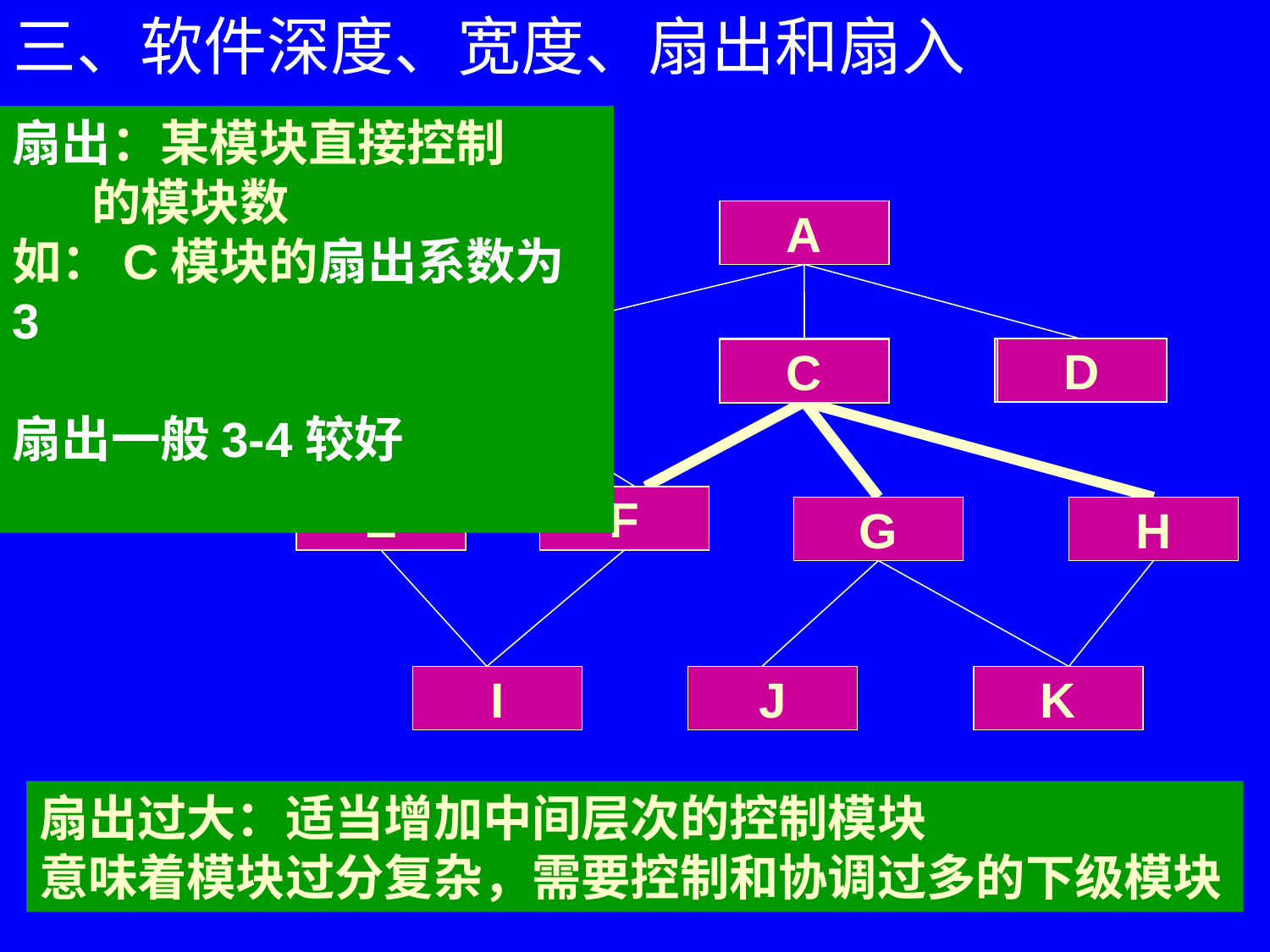

三、软件深度、宽度、扇出和扇入

扇出：某模块直接控制
      的模块数
如：C模块的扇出系数为3

扇出一般3-4较好

A

B

D
C

E

F

G

H

I

J

K
扇出过大：适当增加中间层次的控制模块
意味着模块过分复杂，需要控制和协调过多的下级模块

65